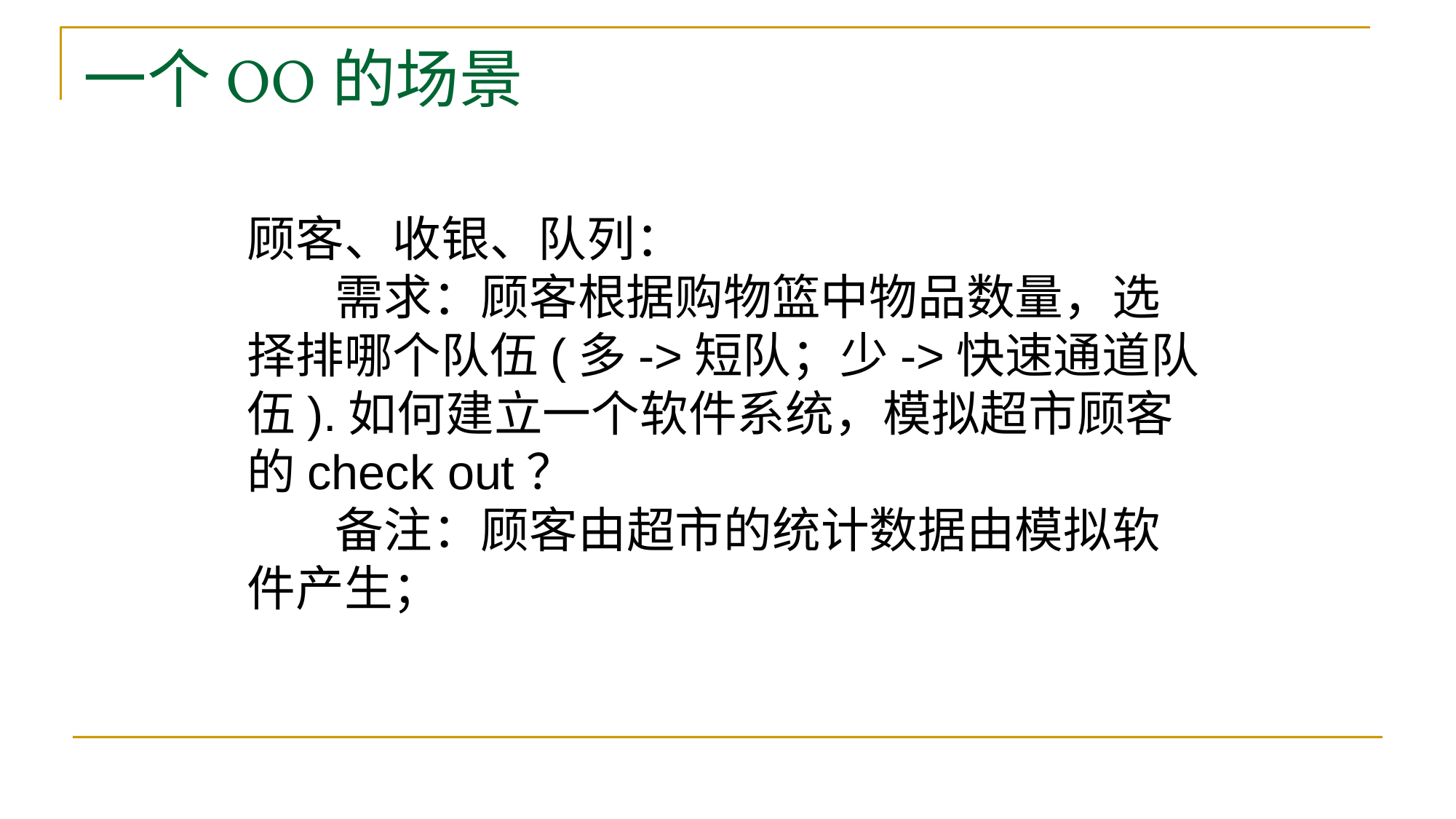

# 一个OO的场景
顾客、收银、队列：
       需求：顾客根据购物篮中物品数量，选择排哪个队伍(多->短队；少->快速通道队伍).如何建立一个软件系统，模拟超市顾客的check out？
       备注：顾客由超市的统计数据由模拟软件产生；